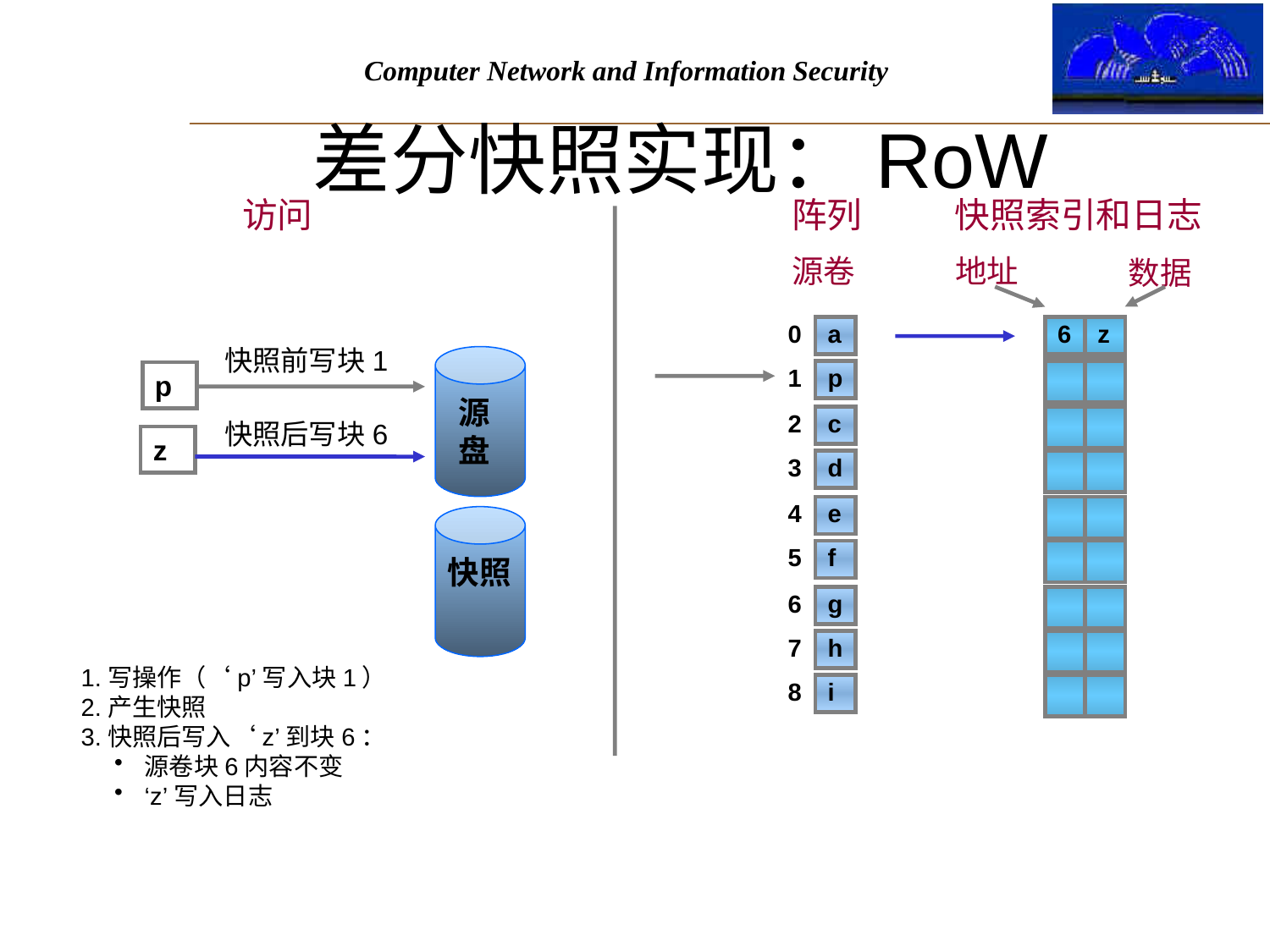

# 差分快照实现：RoW
访问
阵列
快照索引和日志
地址
数据

源卷
0
a
6
z

快照前写块1

1
p
p

源盘
2
c
快照后写块6
z

3
d
4
e

快照
5
f
6
g
7
h
1.写操作（‘p’写入块1）
2.产生快照
3.快照后写入‘z’到块6：
源卷块6内容不变
‘z’写入日志
8
i